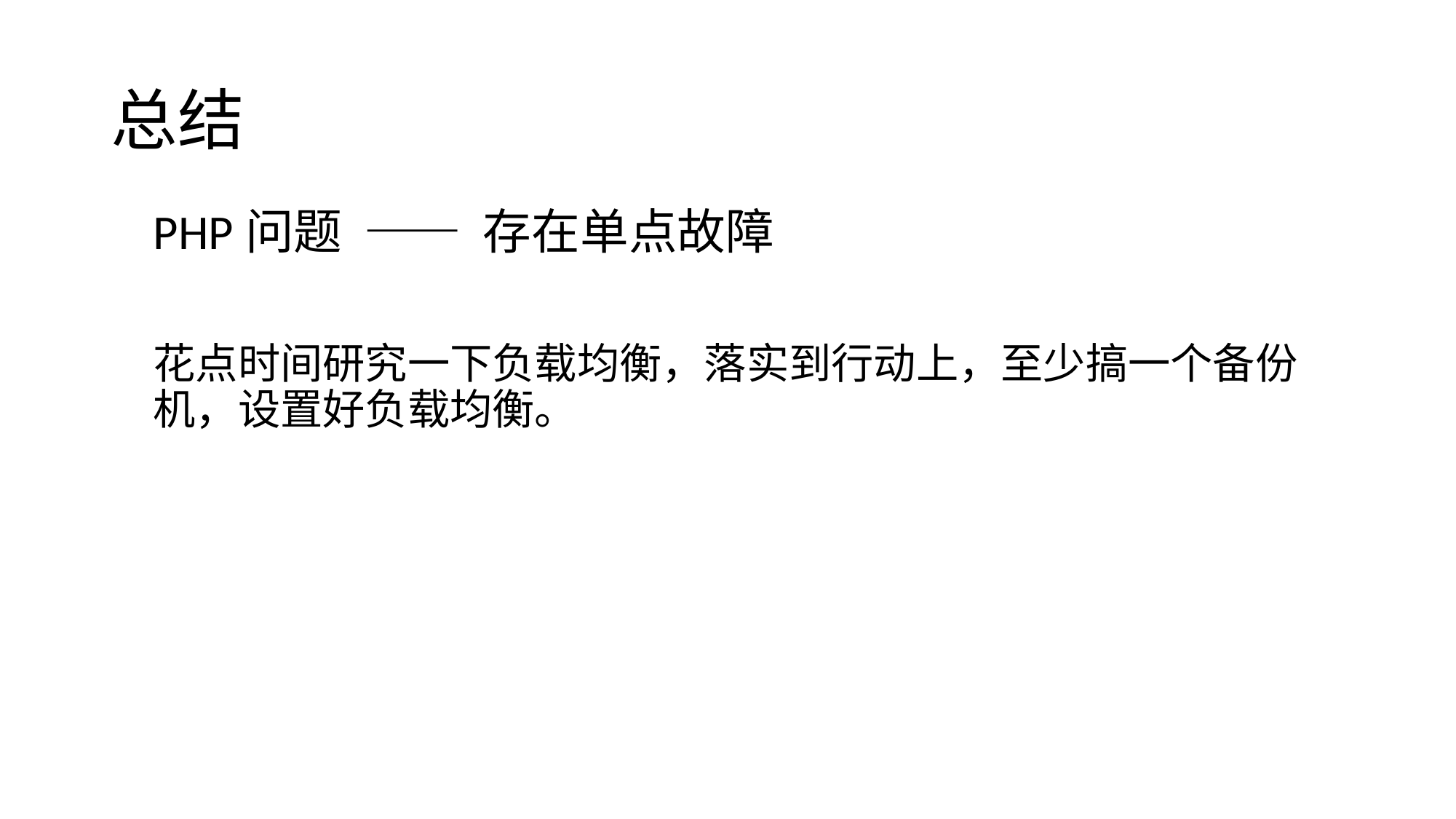

# 总结
PHP问题  ——  存在单点故障

花点时间研究一下负载均衡，落实到行动上，至少搞一个备份机，设置好负载均衡。